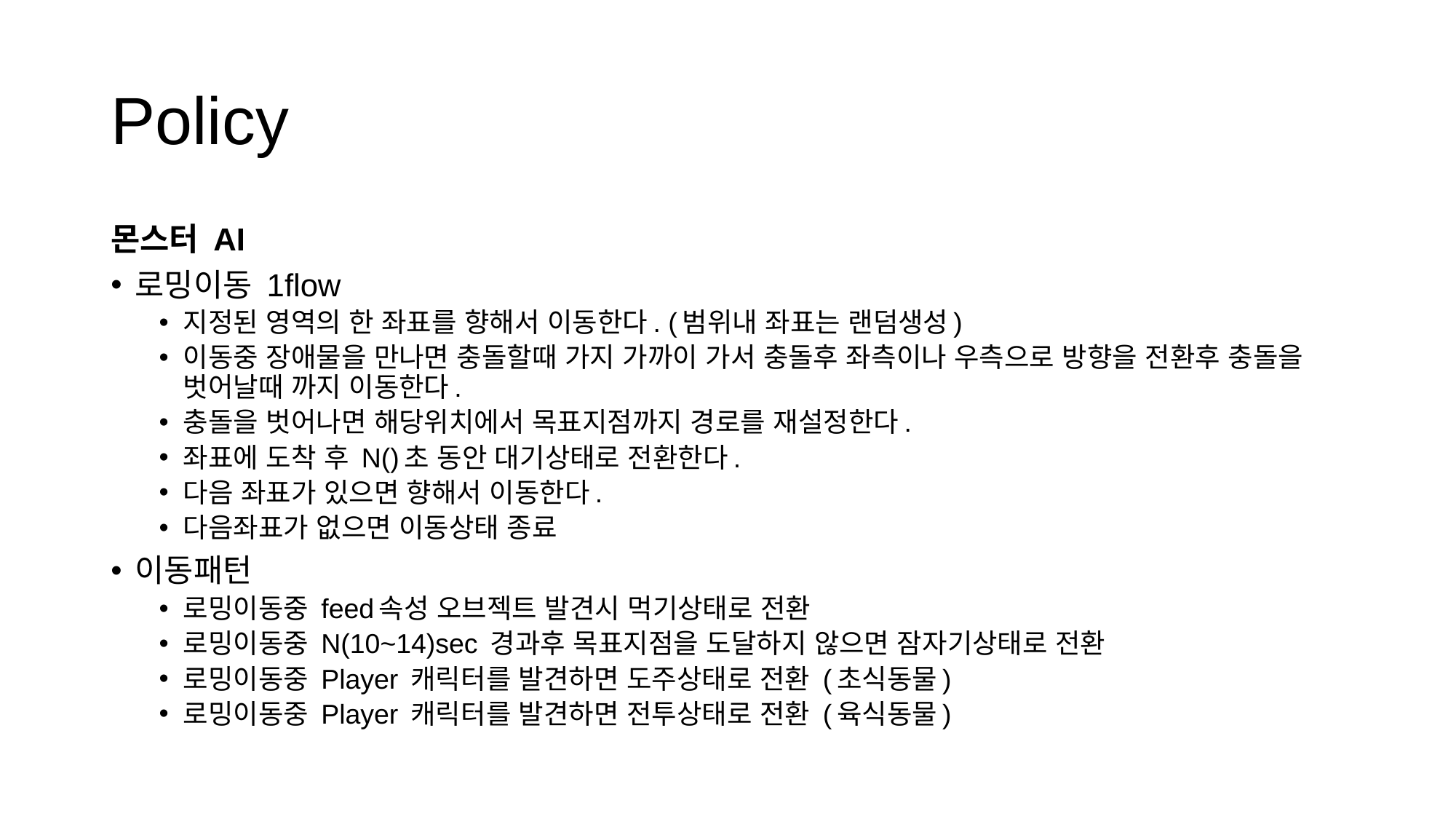

# Policy
몬스터 AI
로밍이동 1flow
지정된 영역의 한 좌표를 향해서 이동한다. (범위내 좌표는 랜덤생성)
이동중 장애물을 만나면 충돌할때 가지 가까이 가서 충돌후 좌측이나 우측으로 방향을 전환후 충돌을 벗어날때 까지 이동한다.
충돌을 벗어나면 해당위치에서 목표지점까지 경로를 재설정한다.
좌표에 도착 후 N()초 동안 대기상태로 전환한다.
다음 좌표가 있으면 향해서 이동한다.
다음좌표가 없으면 이동상태 종료
이동패턴
로밍이동중 feed속성 오브젝트 발견시 먹기상태로 전환
로밍이동중 N(10~14)sec 경과후 목표지점을 도달하지 않으면 잠자기상태로 전환
로밍이동중 Player 캐릭터를 발견하면 도주상태로 전환 (초식동물)
로밍이동중 Player 캐릭터를 발견하면 전투상태로 전환 (육식동물)